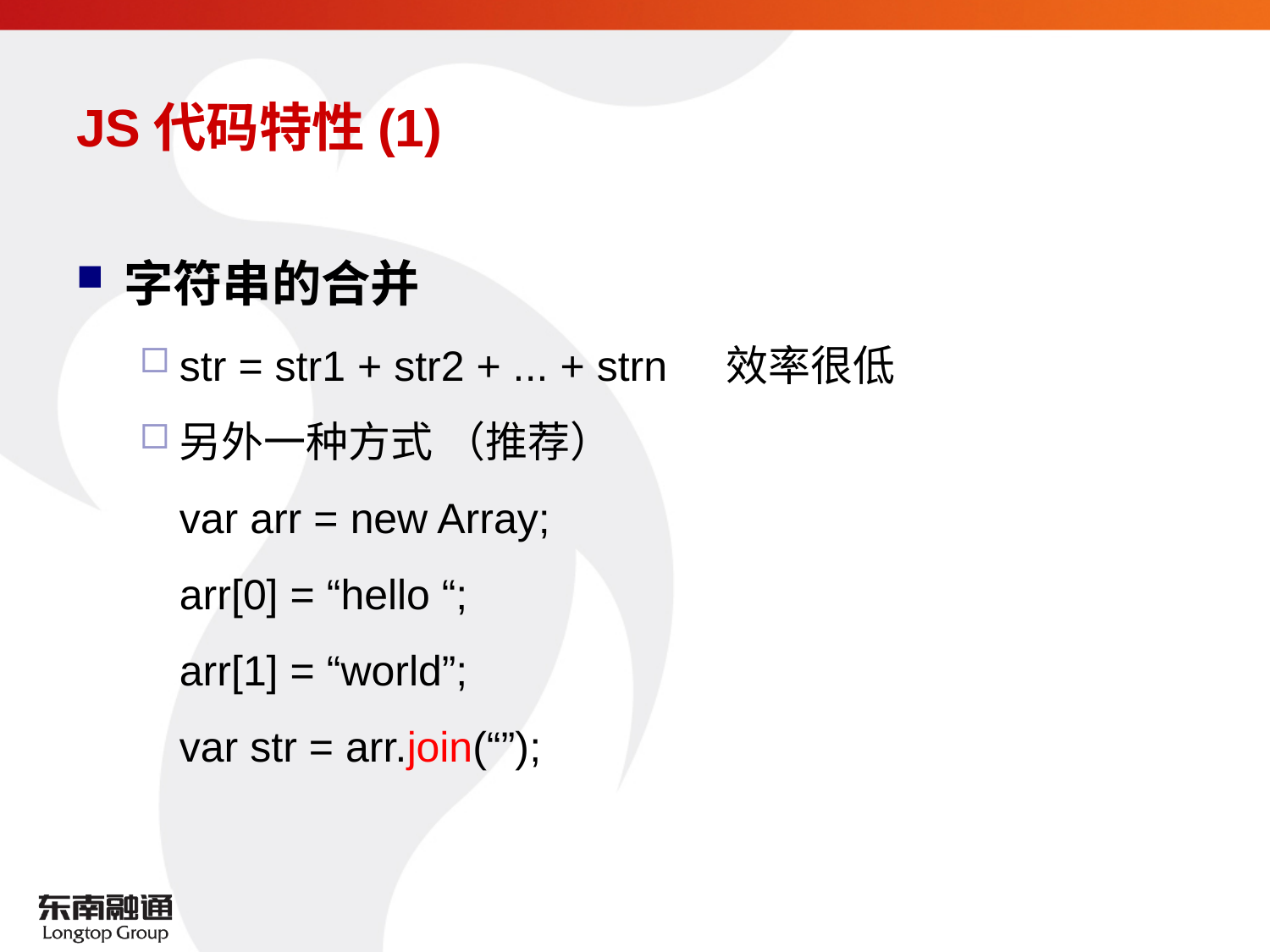

# JS代码特性(1)
字符串的合并
str = str1 + str2 + ... + strn    效率很低
另外一种方式 （推荐）
	var arr = new Array;
	arr[0] = “hello “;
	arr[1] = “world”;
	var str = arr.join(“”);